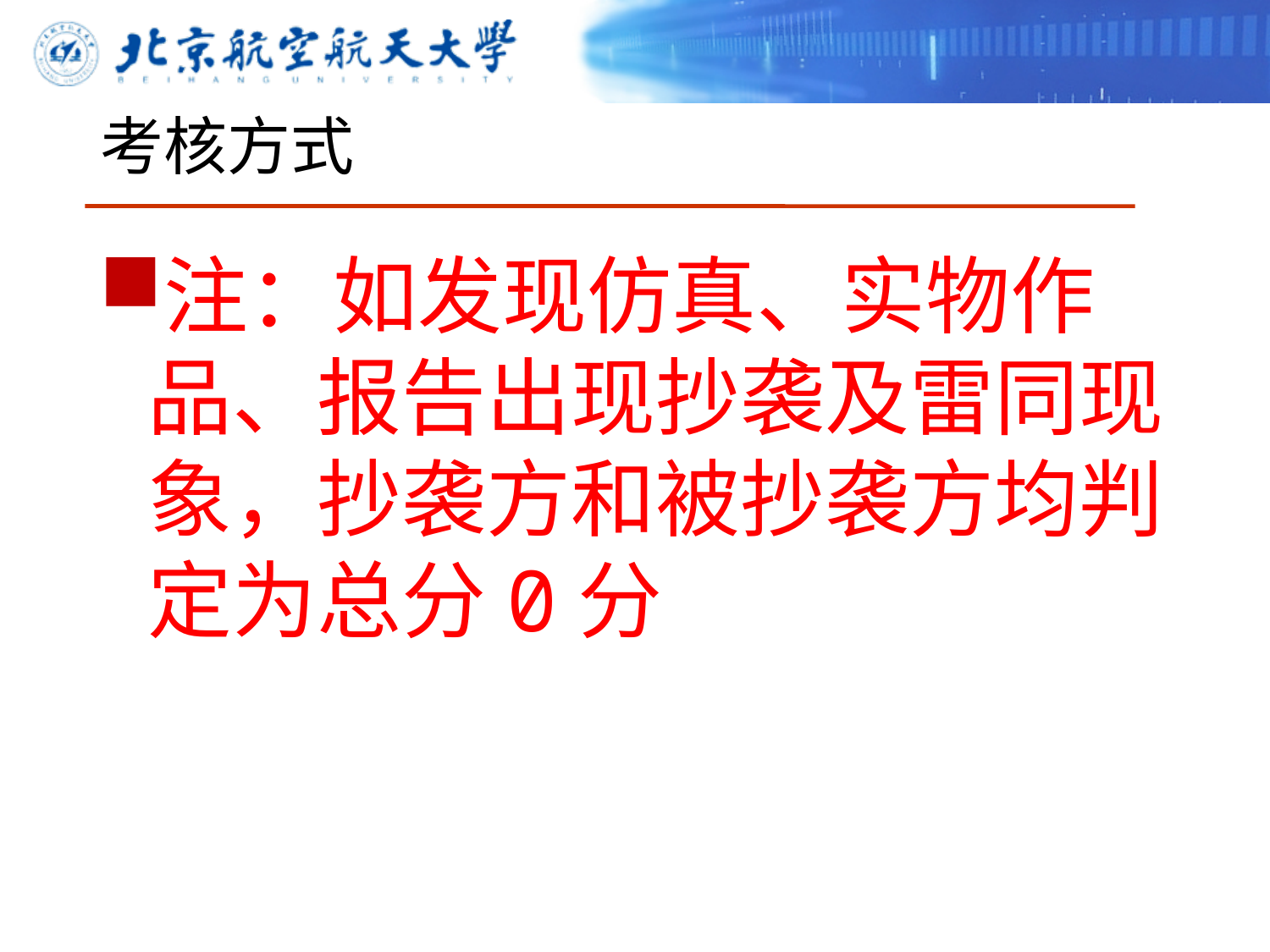

# 考核方式
注：如发现仿真、实物作品、报告出现抄袭及雷同现象，抄袭方和被抄袭方均判定为总分0分